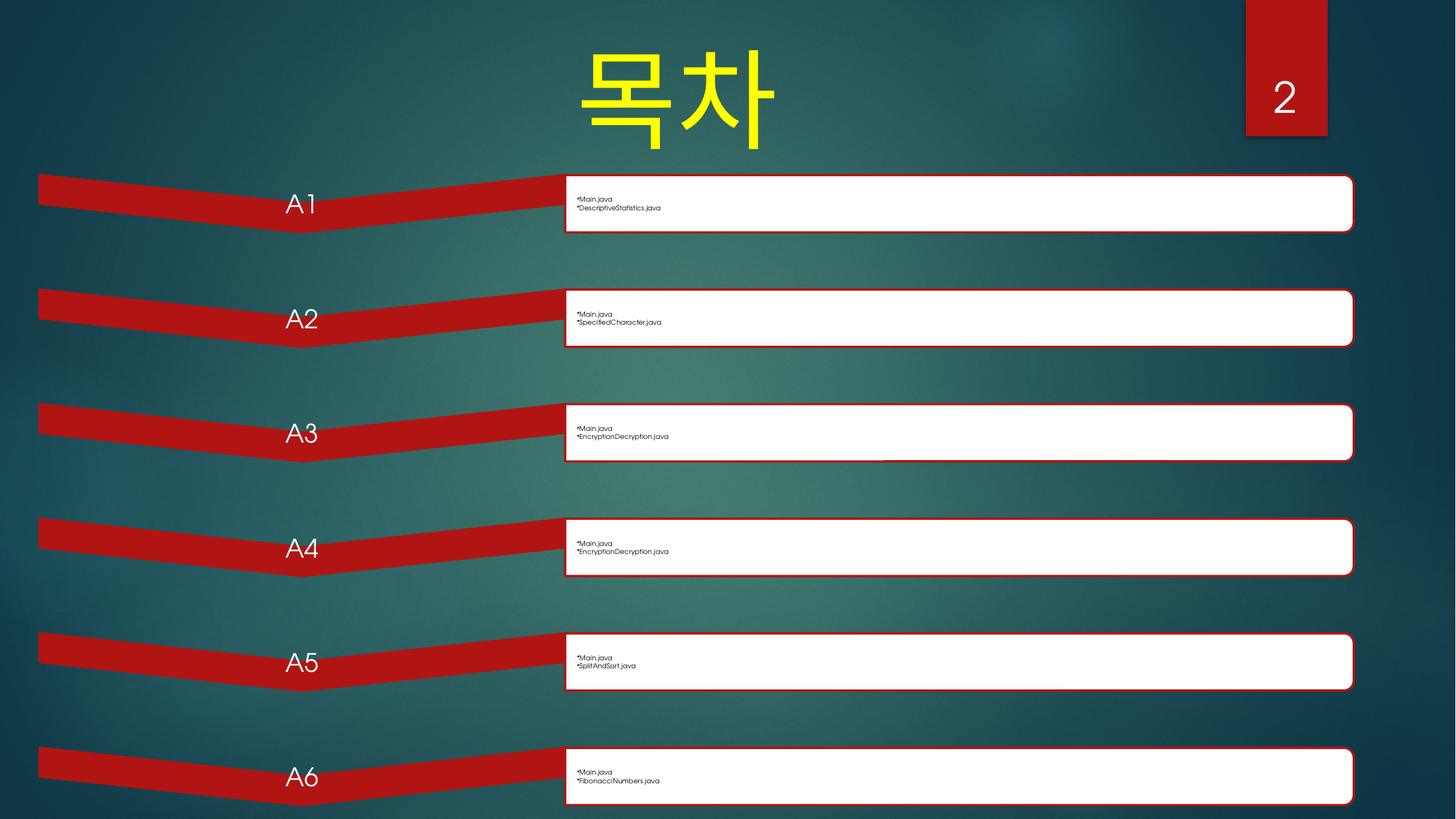

2
# 목차
A6
A5
A4
A3
A2
A1
Main.java
DescriptiveStatistics.java
Main.java
SpecifiedCharacter.java
Main.java
Main.java
Main.java
Main.java
EncryptionDecryption.java
EncryptionDecryption.java
SplitAndSort.java
FibonacciNumbers.java